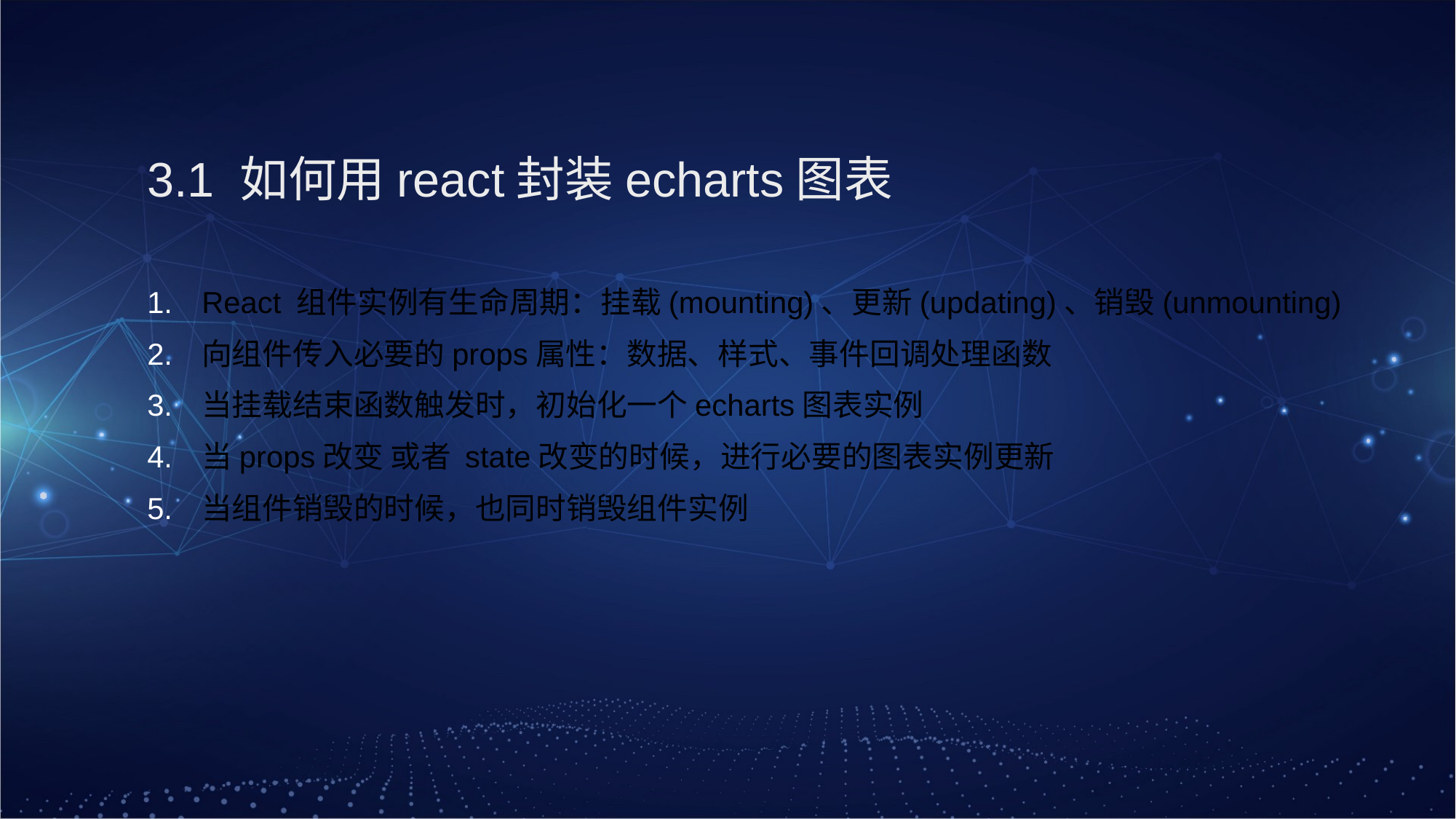

# 3.1 如何用react封装echarts图表
React 组件实例有生命周期：挂载(mounting)、更新(updating)、销毁(unmounting)
向组件传入必要的props属性：数据、样式、事件回调处理函数
当挂载结束函数触发时，初始化一个echarts图表实例
当props改变 或者 state改变的时候，进行必要的图表实例更新
当组件销毁的时候，也同时销毁组件实例